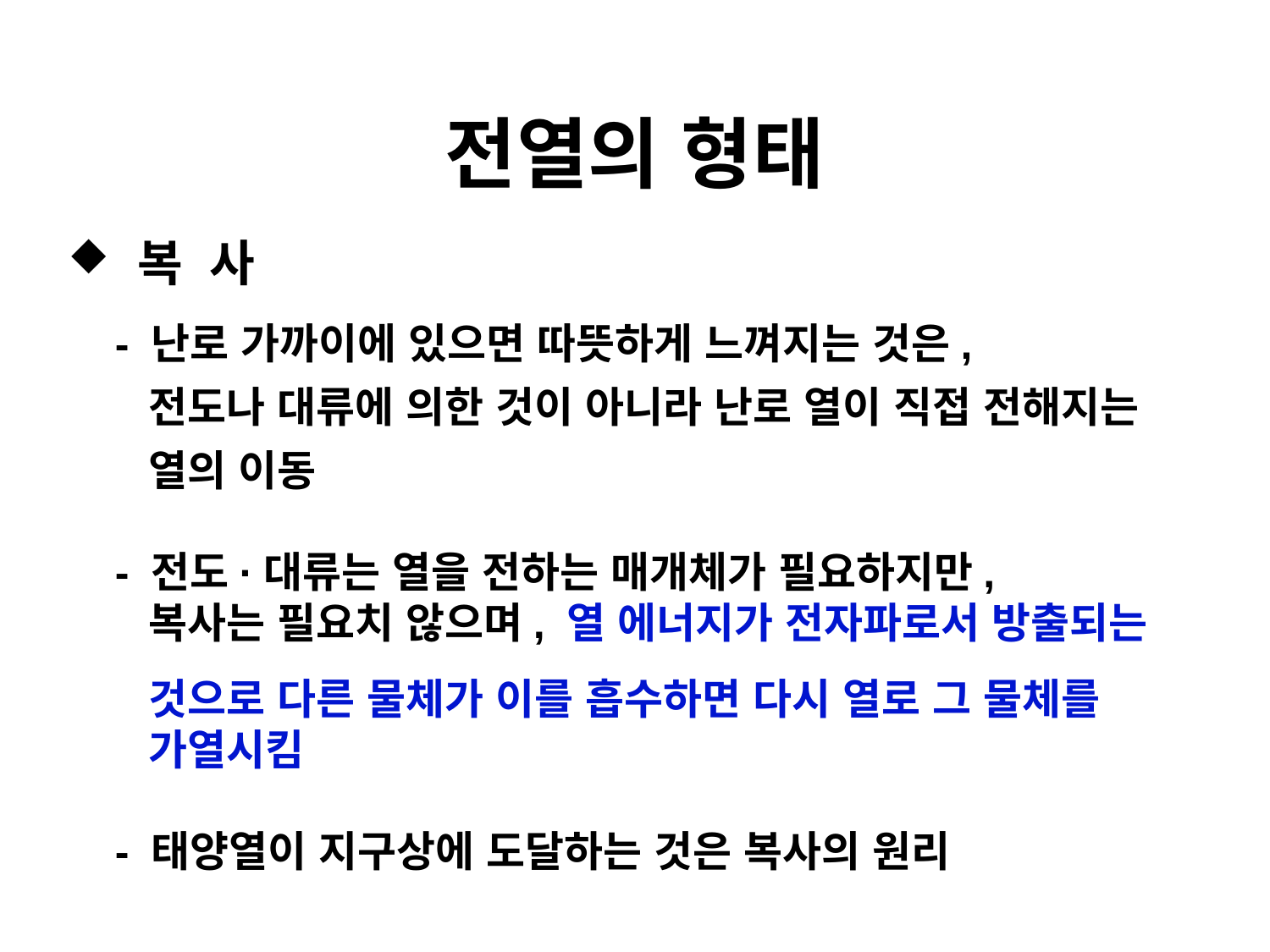

# 전열의 형태
 복  사
    - 난로 가까이에 있으면 따뜻하게 느껴지는 것은,
      전도나 대류에 의한 것이 아니라 난로 열이 직접 전해지는
      열의 이동
    - 전도·대류는 열을 전하는 매개체가 필요하지만,
      복사는 필요치 않으며, 열 에너지가 전자파로서 방출되는
      것으로 다른 물체가 이를 흡수하면 다시 열로 그 물체를
      가열시킴
    - 태양열이 지구상에 도달하는 것은 복사의 원리